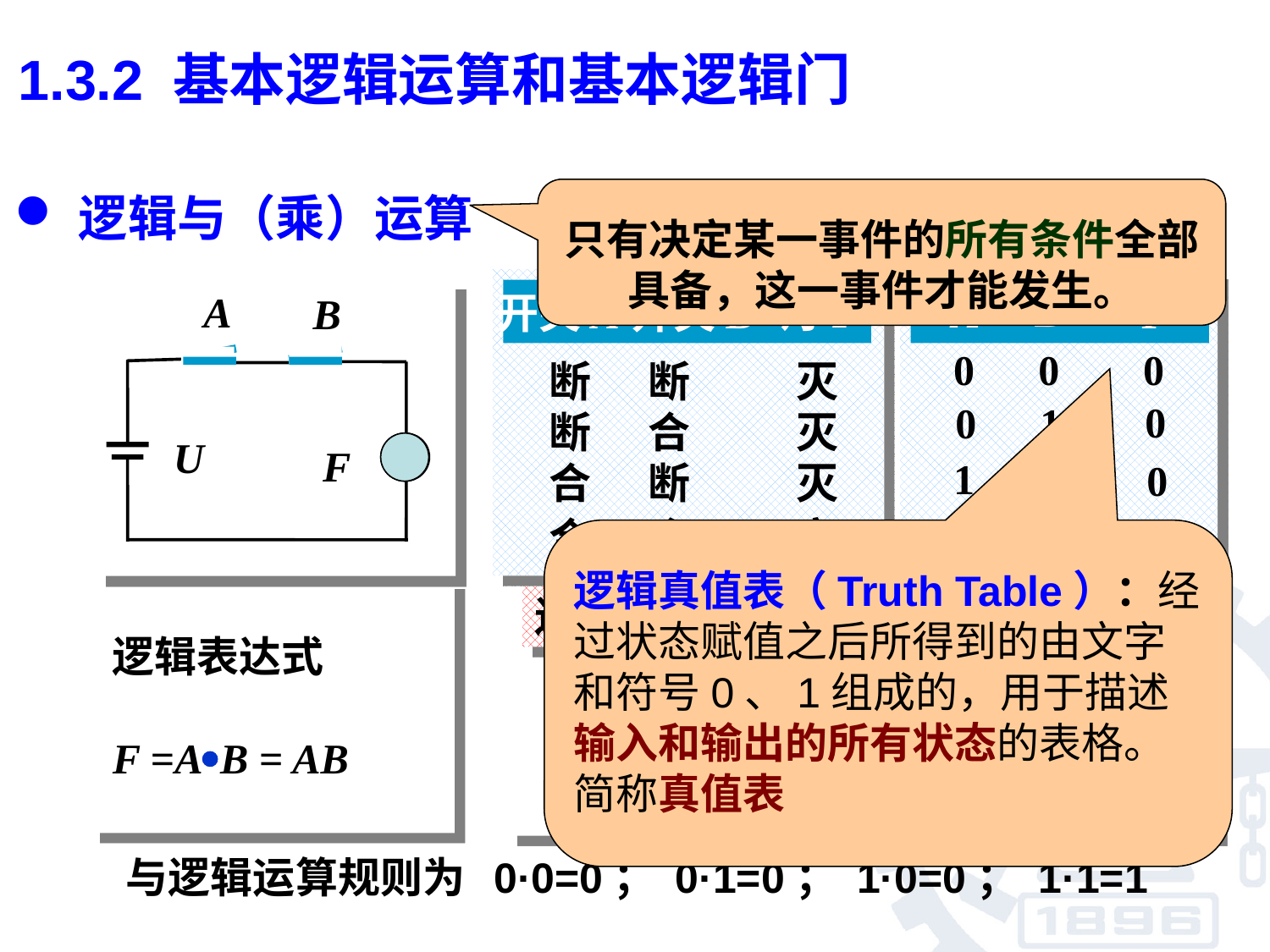

1.3.2 基本逻辑运算和基本逻辑门
逻辑与（乘）运算
只有决定某一事件的所有条件全部具备，这一事件才能发生。
与逻辑关系表
与逻辑真值表

B
A
灯F

A
B

U
F

开关A

开关B

F
0
0      0

断      断
断      合
合      断
灭
灭
灭

0
0      1
1      0
0
1      1
1
合      合
亮
逻辑真值表（Truth Table）：经过状态赋值之后所得到的由文字和符号0、1组成的，用于描述输入和输出的所有状态的表格。简称真值表

逻辑符号
逻辑表达式

F =A•B = AB
A

B

&
F

 与逻辑运算规则为  0·0=0； 0·1=0； 1·0=0； 1·1=1